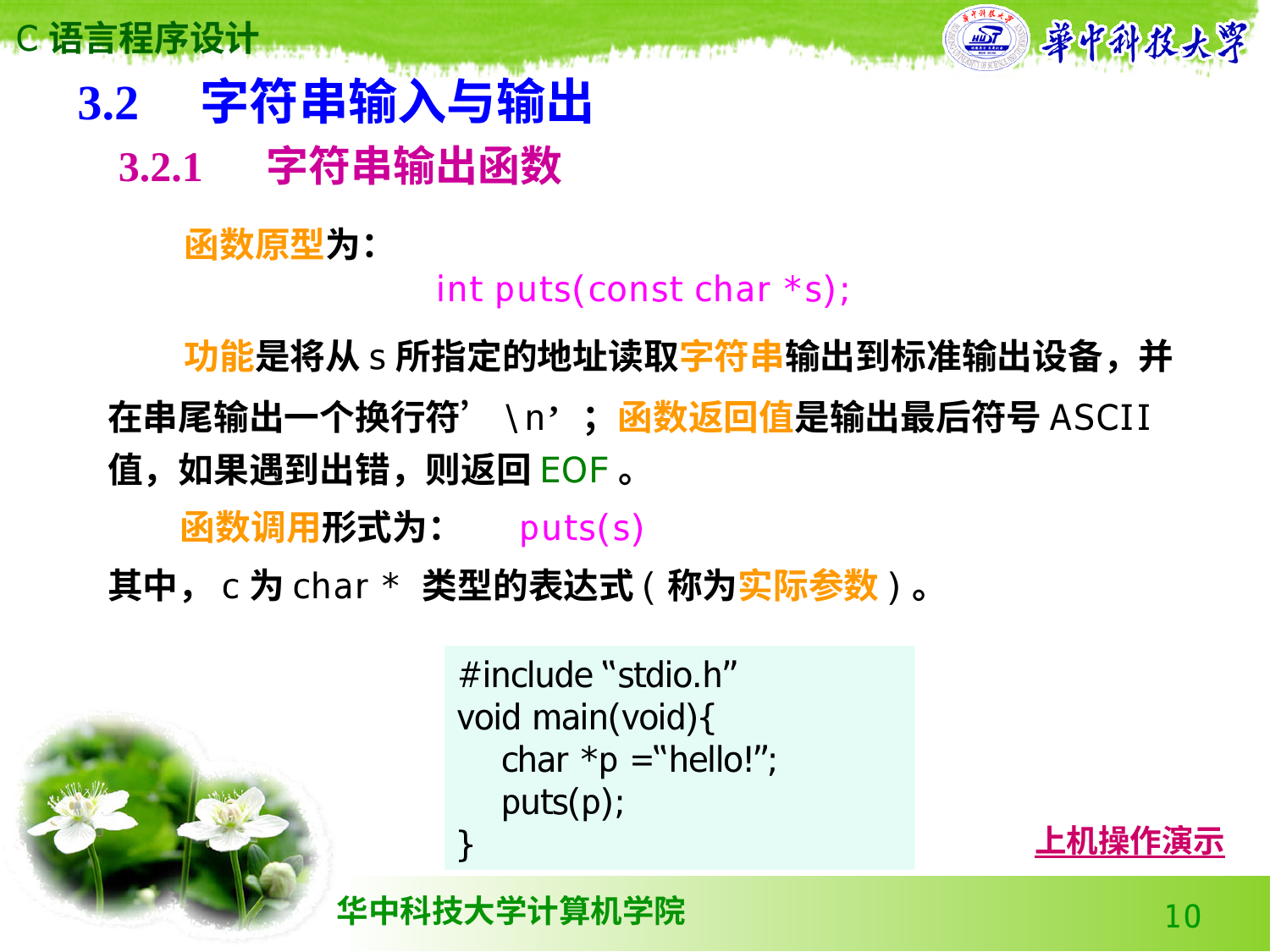

3.2　字符串输入与输出
3.2.1 　字符串输出函数
       函数原型为：
int puts(const char *s);
       功能是将从s所指定的地址读取字符串输出到标准输出设备，并在串尾输出一个换行符’\n’ ；函数返回值是输出最后符号ASCII值，如果遇到出错，则返回EOF。
        函数调用形式为：      puts(s)
其中，c为char * 类型的表达式(称为实际参数)。
#include “stdio.h”
void main(void){
    char *p =“hello!”;
    puts(p);
}
上机操作演示
10